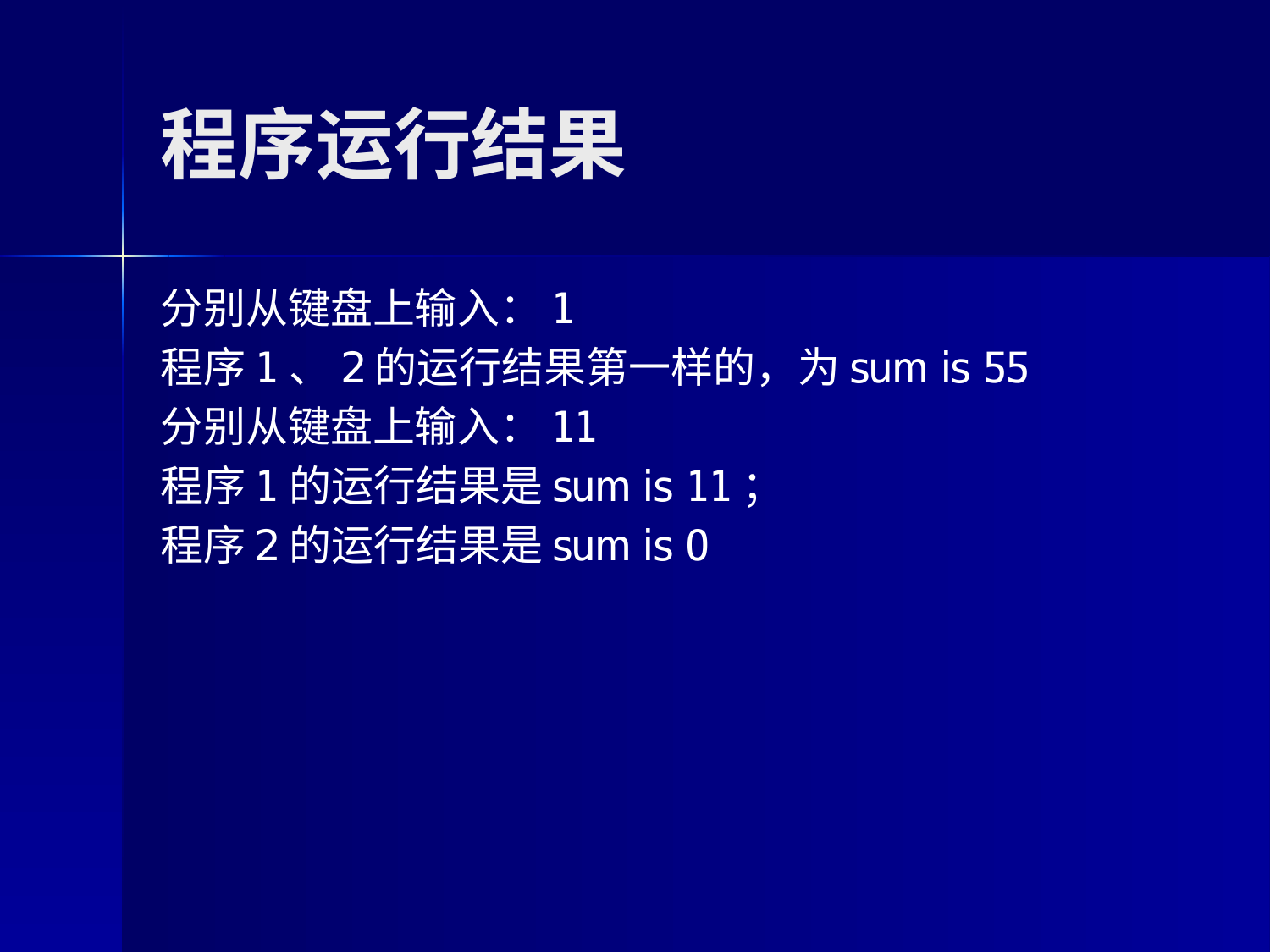

# 程序运行结果
分别从键盘上输入：1
程序1、2的运行结果第一样的，为sum is 55
分别从键盘上输入：11
程序1的运行结果是sum is 11；
程序2的运行结果是sum is 0